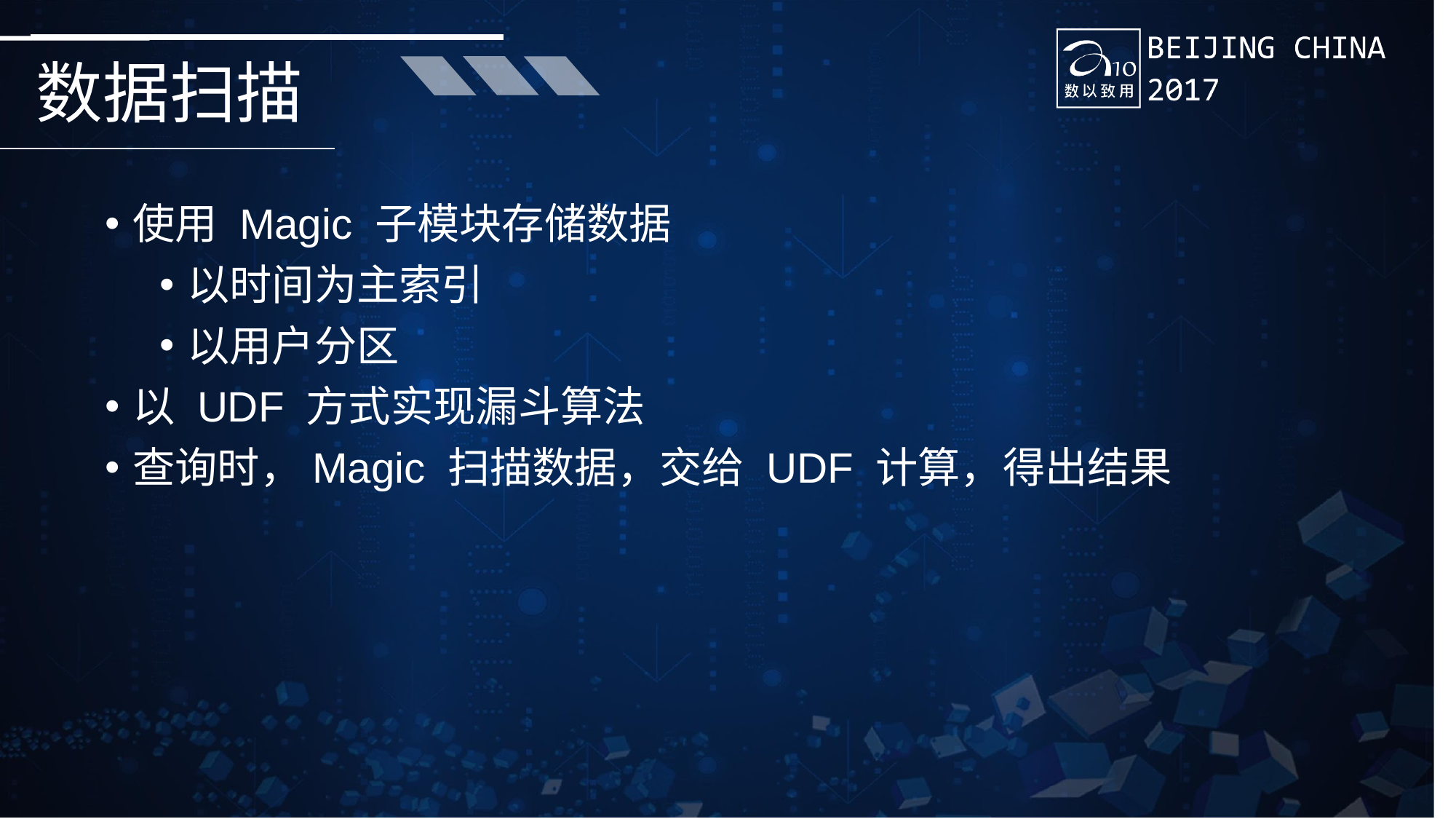

# 数据扫描
使用 Magic 子模块存储数据
以时间为主索引
以用户分区
以 UDF 方式实现漏斗算法
查询时，Magic 扫描数据，交给 UDF 计算，得出结果